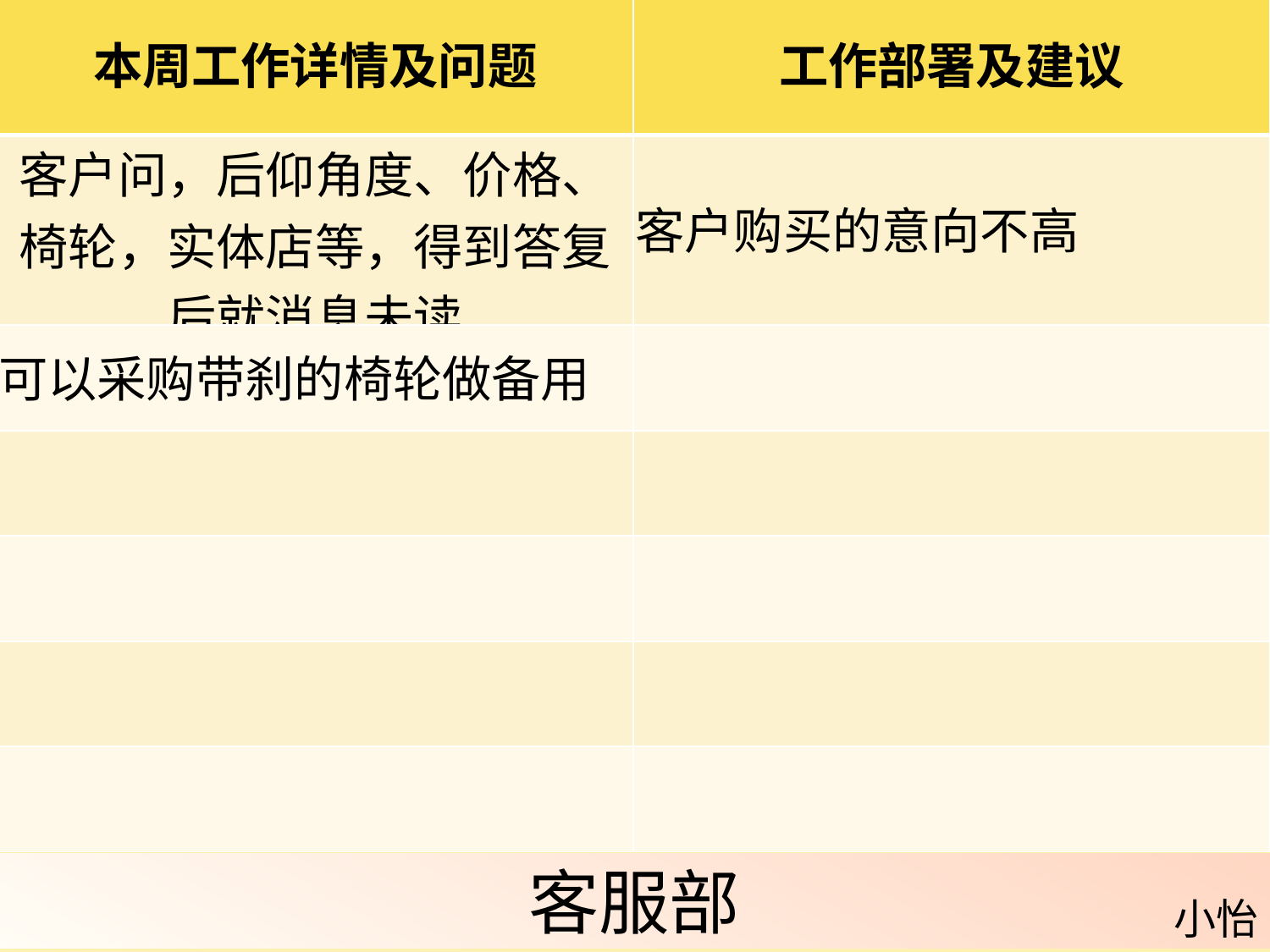

| 本周工作详情及问题 | 工作部署及建议 |
| --- | --- |
| 客户问，后仰角度、价格、椅轮，实体店等，得到答复后就消息未读 | 客户购买的意向不高 |
| 可以采购带刹的椅轮做备用 |  |
|  |  |
|  |  |
|  |  |
|  |  |
客服部
小怡